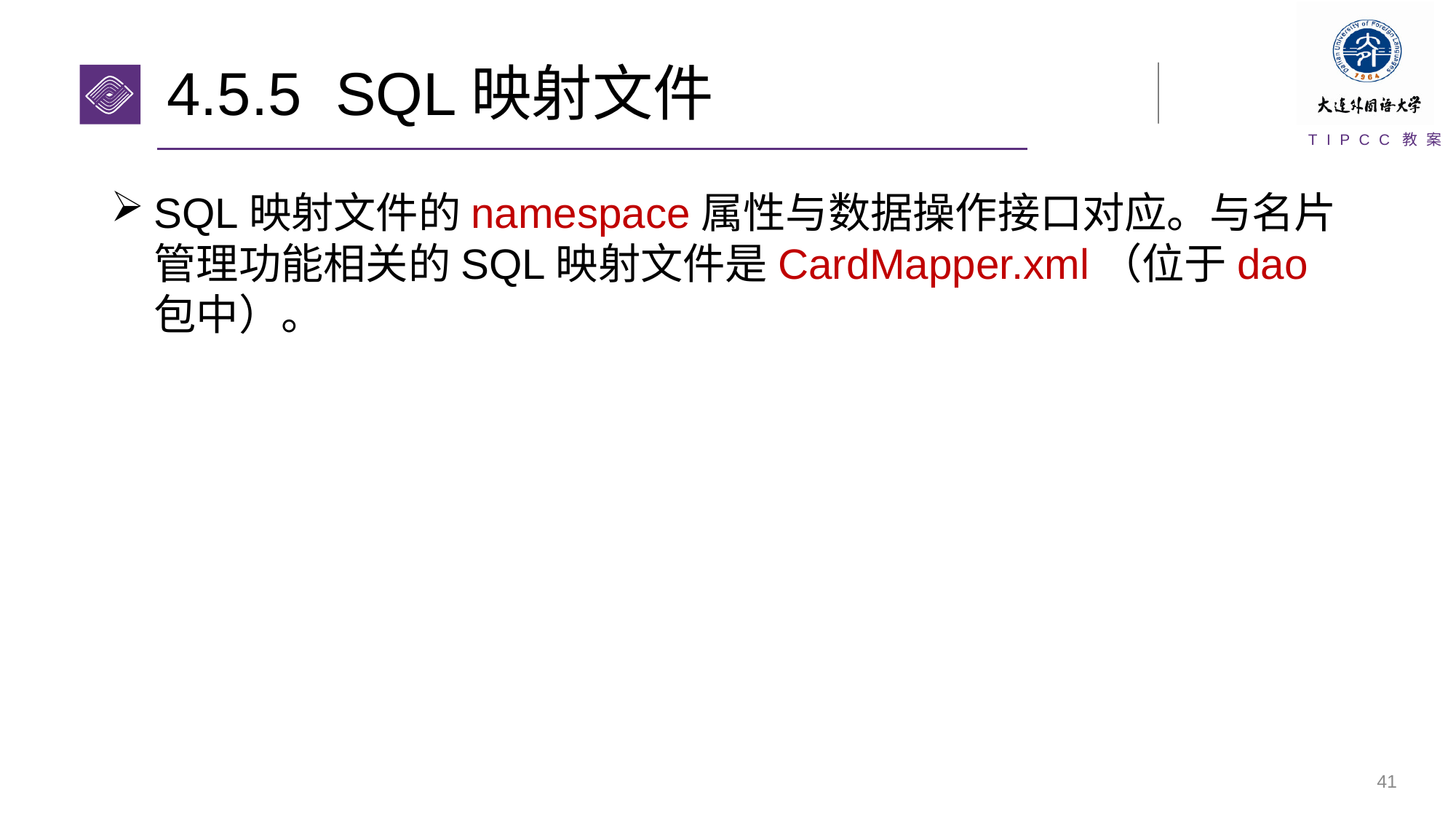

# 4.5.5  SQL映射文件
SQL映射文件的namespace属性与数据操作接口对应。与名片管理功能相关的SQL映射文件是CardMapper.xml（位于dao包中）。
41